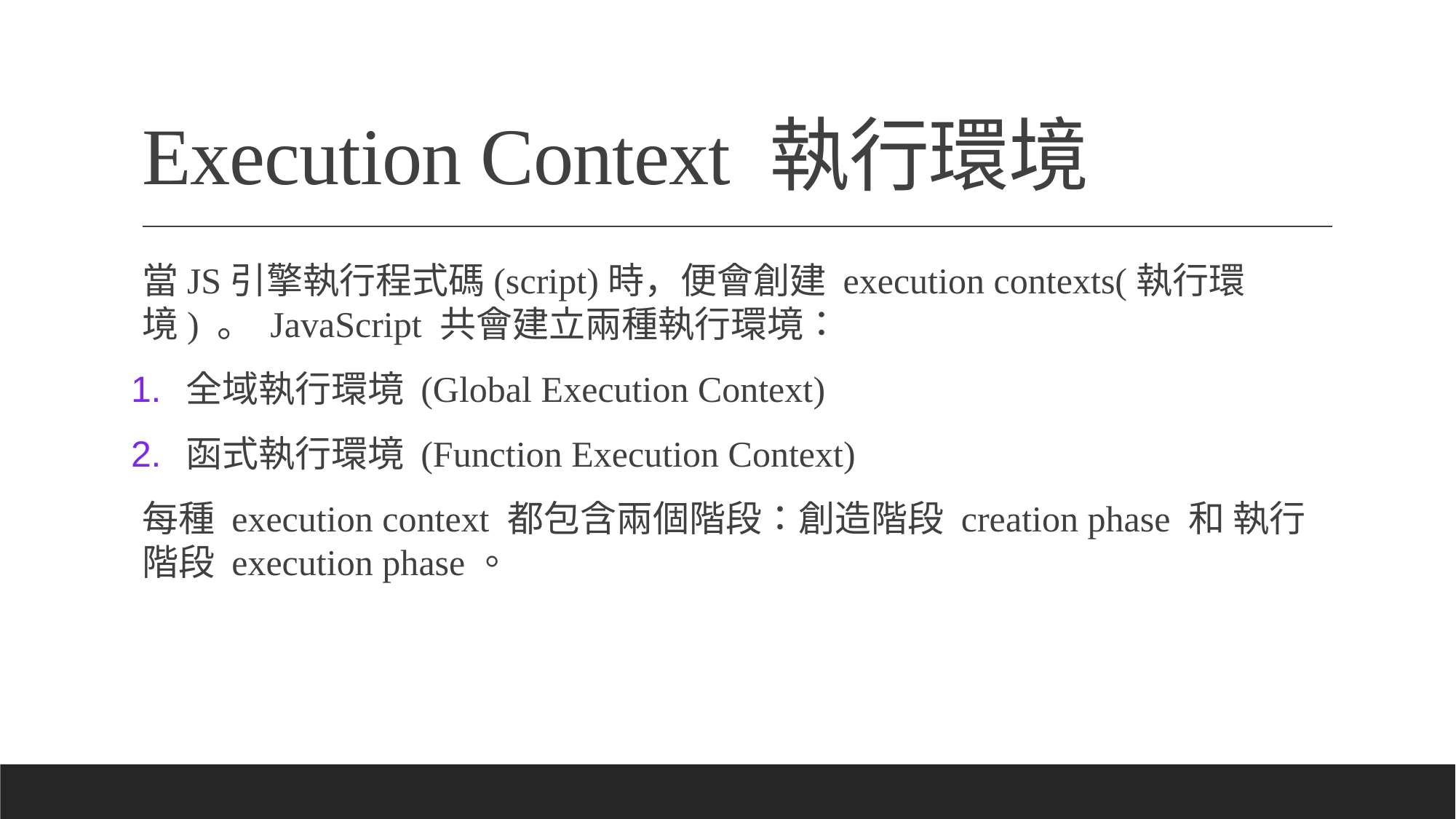

# Execution Context 執行環境
當JS引擎執行程式碼(script)時，便會創建 execution contexts(執行環境) 。 JavaScript 共會建立兩種執行環境：
全域執行環境 (Global Execution Context)
函式執行環境 (Function Execution Context)
每種 execution context 都包含兩個階段：創造階段 creation phase 和 執行階段 execution phase。